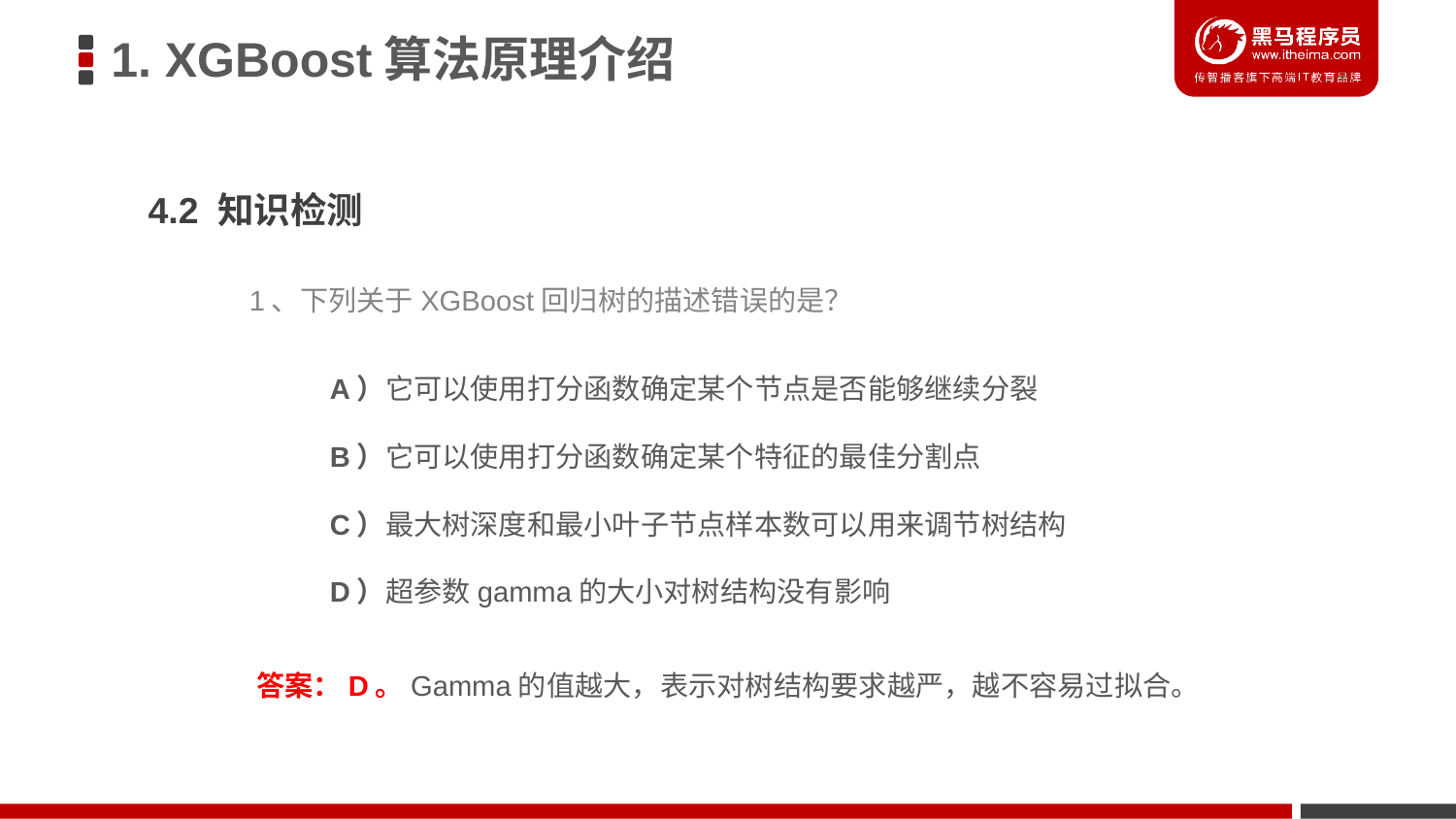

1. XGBoost算法原理介绍
4.2 知识检测
1、下列关于XGBoost回归树的描述错误的是？
A）它可以使用打分函数确定某个节点是否能够继续分裂

B）它可以使用打分函数确定某个特征的最佳分割点

C）最大树深度和最小叶子节点样本数可以用来调节树结构

D）超参数gamma的大小对树结构没有影响
答案：D。Gamma的值越大，表示对树结构要求越严，越不容易过拟合。